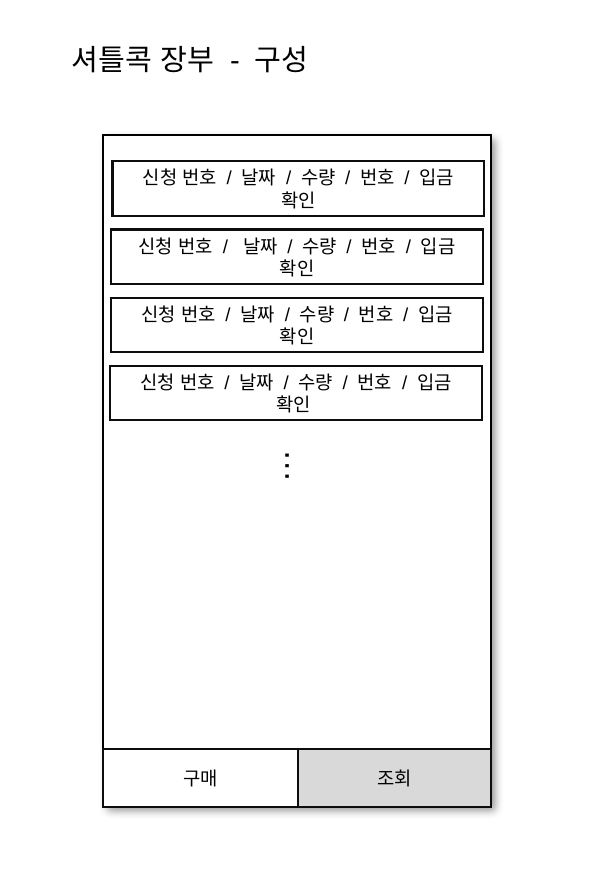

셔틀콕 장부 - 구성

신청 번호 / 날짜 / 수량 / 번호 / 입금 확인
신청 번호 /  날짜 / 수량 / 번호 / 입금 확인
신청 번호 / 날짜 / 수량 / 번호 / 입금 확인
신청 번호 / 날짜 / 수량 / 번호 / 입금 확인
…
구매
조회